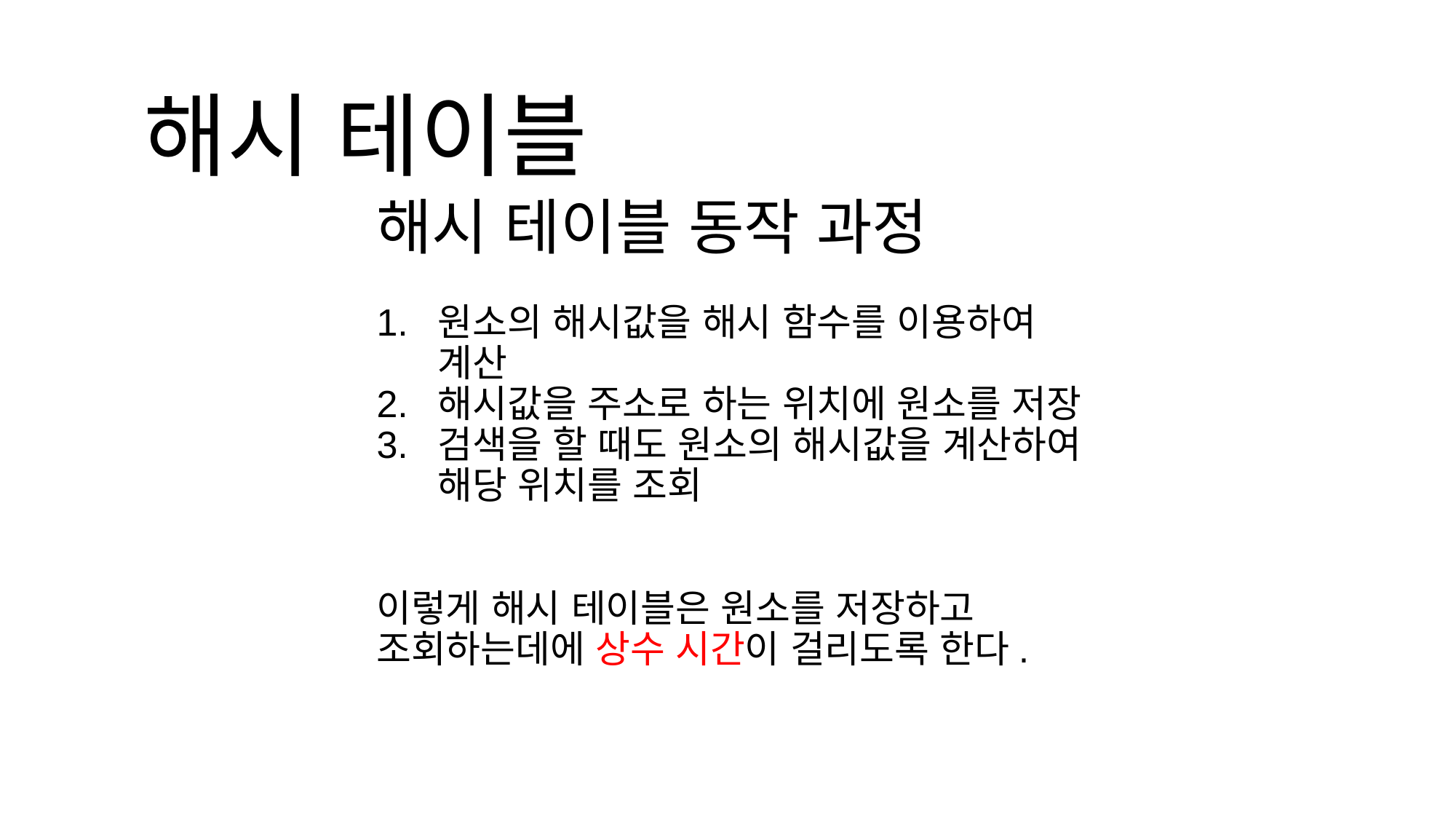

# 해시 테이블
해시 테이블 동작 과정

원소의 해시값을 해시 함수를 이용하여 계산
해시값을 주소로 하는 위치에 원소를 저장
검색을 할 때도 원소의 해시값을 계산하여 해당 위치를 조회

이렇게 해시 테이블은 원소를 저장하고 조회하는데에 상수 시간이 걸리도록 한다.